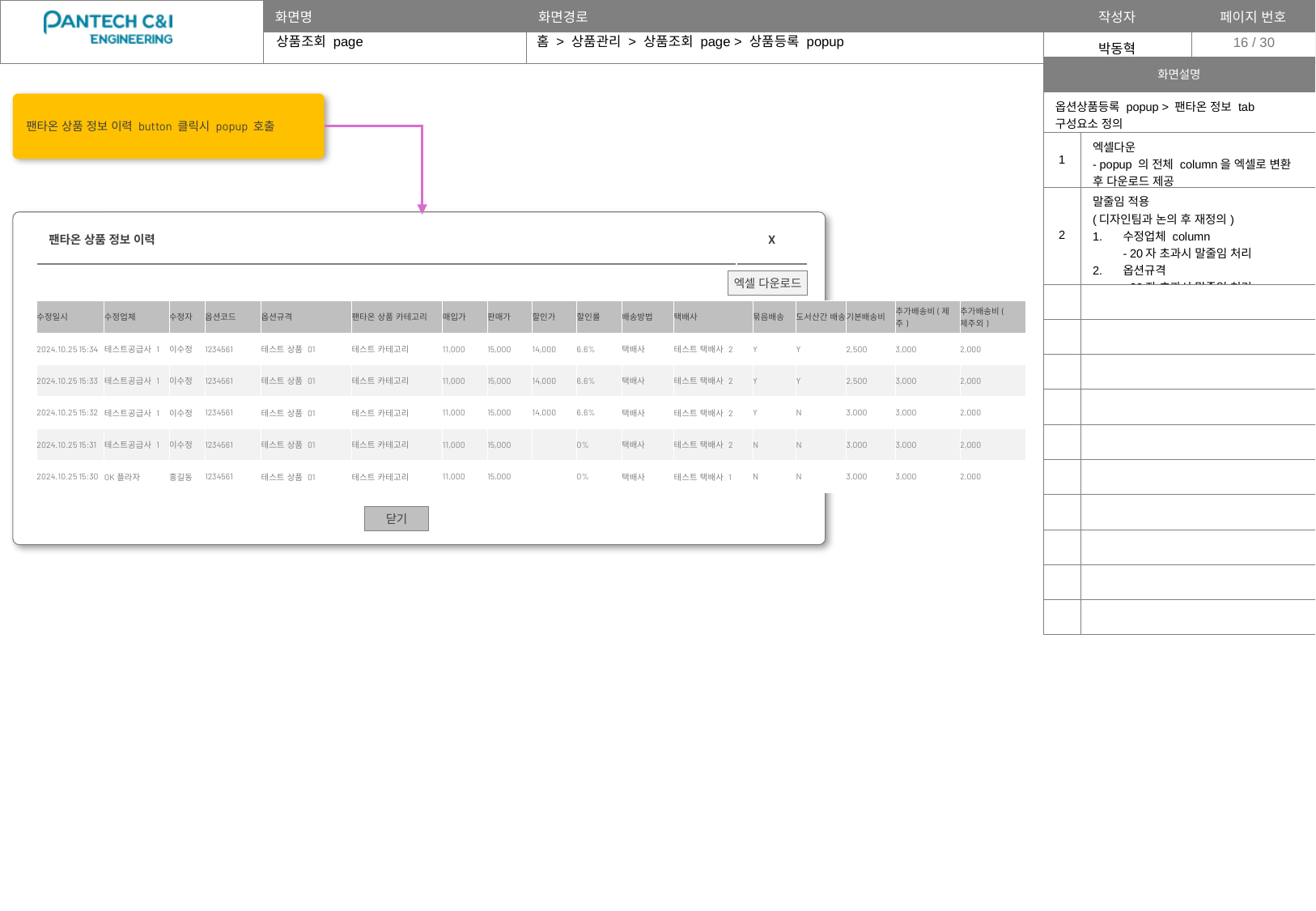

상품조회 page
홈 > 상품관리 > 상품조회 page > 상품등록 popup
16
| 화면설명 |  |
| --- | --- |
| 옵션상품등록 popup > 팬타온 정보 tab 구성요소 정의 |  |
| 1 | 엑셀다운 - popup 의 전체 column을 엑셀로 변환 후 다운로드 제공 |
| 2 | 말줄임 적용 (디자인팀과 논의 후 재정의) 수정업체 column - 20자 초과시 말줄임 처리 옵션규격 - 20자 초과시 말줄임 처리 |
|  |  |
|  |  |
|  |  |
|  |  |
|  |  |
|  |  |
|  |  |
|  |  |
|  |  |
|  |  |
팬타온 상품 정보 이력 button 클릭시 popup 호출

| 팬타온 상품 정보 이력 | X |
| --- | --- |
엑셀 다운로드
| 수정일시 | 수정업체 | 수정자 | 옵션코드 | 옵션규격 | 팬타온 상품 카테고리 | 매입가 | 판매가 | 할인가 | 할인률 | 배송방법 | 택배사 | 묶음배송 | 도서산간 배송 | 기본배송비 | 추가배송비(제주) | 추가배송비(제주외) |
| --- | --- | --- | --- | --- | --- | --- | --- | --- | --- | --- | --- | --- | --- | --- | --- | --- |
| 2024.10.25 15:34 | 테스트공급사 1 | 이수정 | 1234561 | 테스트 상품 01 | 테스트 카테고리 | 11,000 | 15,000 | 14,000 | 6.6% | 택배사 | 테스트 택배사 2 | Y | Y | 2,500 | 3,000 | 2,000 |
| 2024.10.25 15:33 | 테스트공급사 1 | 이수정 | 1234561 | 테스트 상품 01 | 테스트 카테고리 | 11,000 | 15,000 | 14,000 | 6.6% | 택배사 | 테스트 택배사 2 | Y | Y | 2,500 | 3,000 | 2,000 |
| 2024.10.25 15:32 | 테스트공급사 1 | 이수정 | 1234561 | 테스트 상품 01 | 테스트 카테고리 | 11,000 | 15,000 | 14,000 | 6.6% | 택배사 | 테스트 택배사 2 | Y | N | 3,000 | 3,000 | 2,000 |
| 2024.10.25 15:31 | 테스트공급사 1 | 이수정 | 1234561 | 테스트 상품 01 | 테스트 카테고리 | 11,000 | 15,000 |  | 0% | 택배사 | 테스트 택배사 2 | N | N | 3,000 | 3,000 | 2,000 |
| 2024.10.25 15:30 | OK플라자 | 홍길동 | 1234561 | 테스트 상품 01 | 테스트 카테고리 | 11,000 | 15,000 |  | 0% | 택배사 | 테스트 택배사 1 | N | N | 3,000 | 3,000 | 2,000 |
닫기